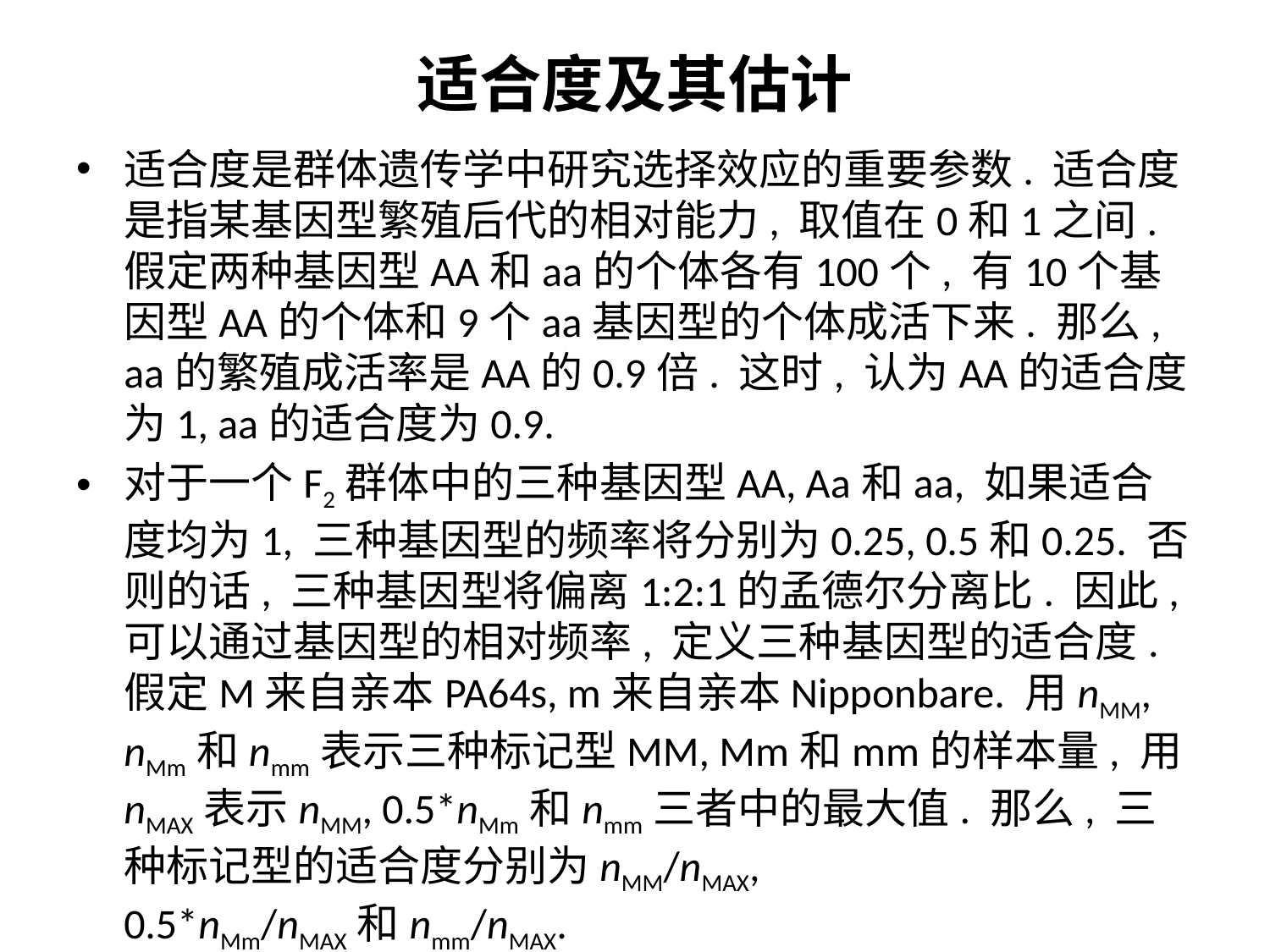

# 适合度及其估计
适合度是群体遗传学中研究选择效应的重要参数. 适合度是指某基因型繁殖后代的相对能力, 取值在0和1之间. 假定两种基因型AA和aa的个体各有100个, 有10个基因型AA的个体和9个aa基因型的个体成活下来. 那么, aa的繁殖成活率是AA的0.9倍. 这时, 认为AA的适合度为1, aa的适合度为0.9.
对于一个F2群体中的三种基因型AA, Aa和aa, 如果适合度均为1, 三种基因型的频率将分别为0.25, 0.5和0.25. 否则的话, 三种基因型将偏离1:2:1的孟德尔分离比. 因此, 可以通过基因型的相对频率, 定义三种基因型的适合度. 假定M来自亲本PA64s, m来自亲本Nipponbare. 用nMM, nMm和nmm表示三种标记型MM, Mm和mm的样本量, 用nMAX表示nMM, 0.5*nMm和nmm三者中的最大值. 那么, 三种标记型的适合度分别为nMM/nMAX, 0.5*nMm/nMAX和nmm/nMAX.